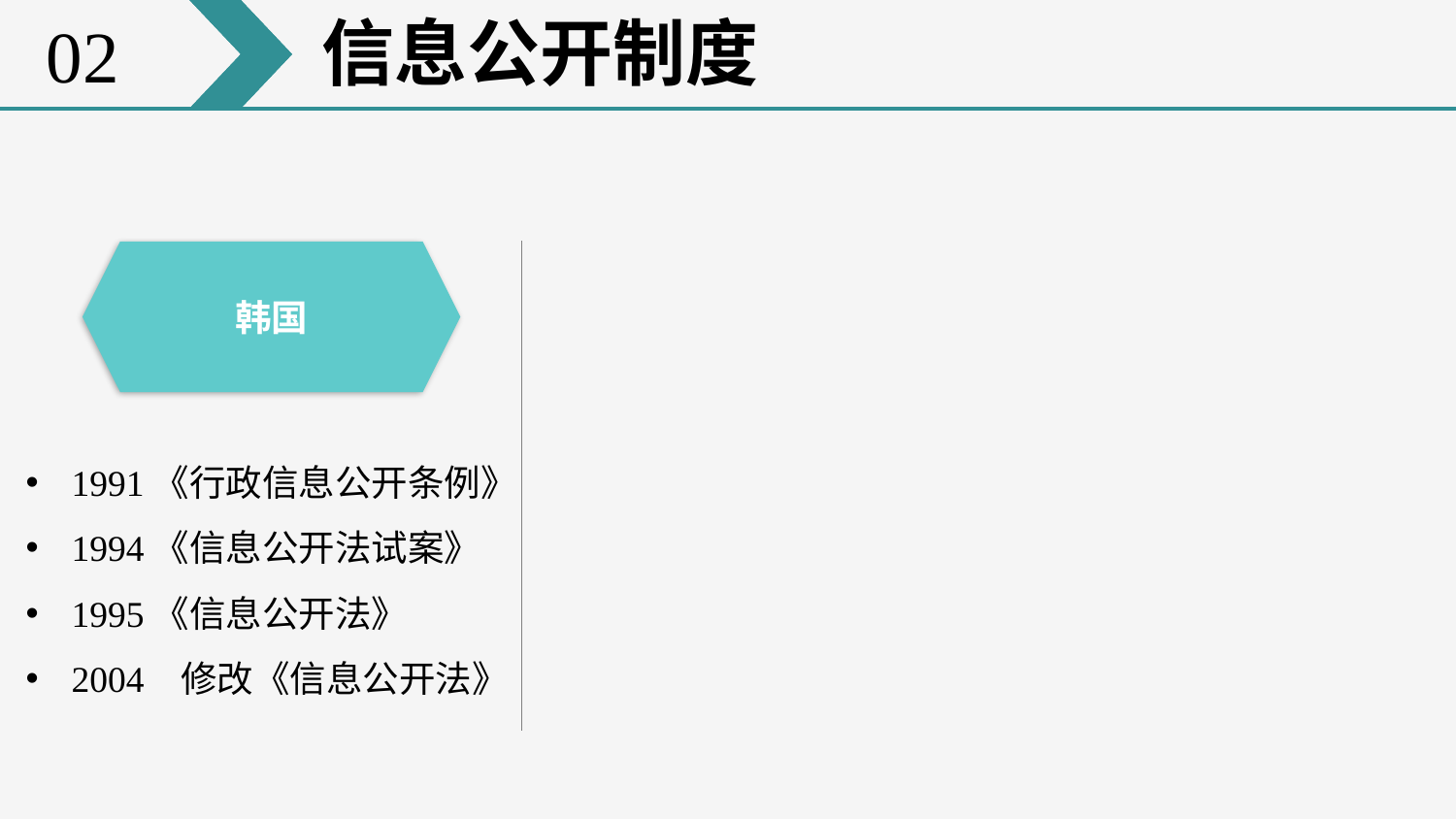

信息公开制度
02
韩国

1991《行政信息公开条例》
1994《信息公开法试案》
1995《信息公开法》
2004   修改《信息公开法》